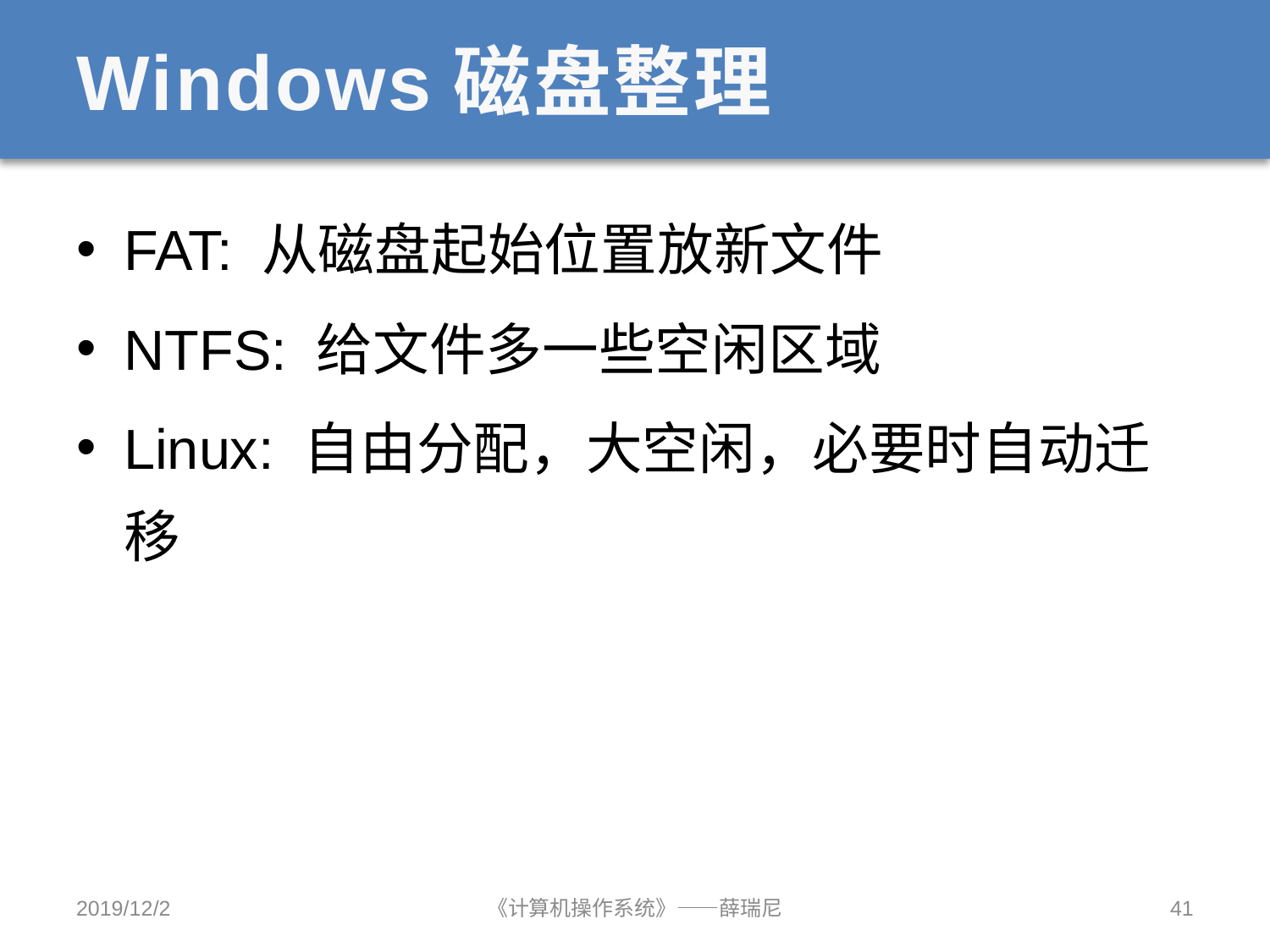

# Windows磁盘整理
FAT: 从磁盘起始位置放新文件
NTFS: 给文件多一些空闲区域
Linux: 自由分配，大空闲，必要时自动迁移
2019/12/2
《计算机操作系统》——薛瑞尼
41